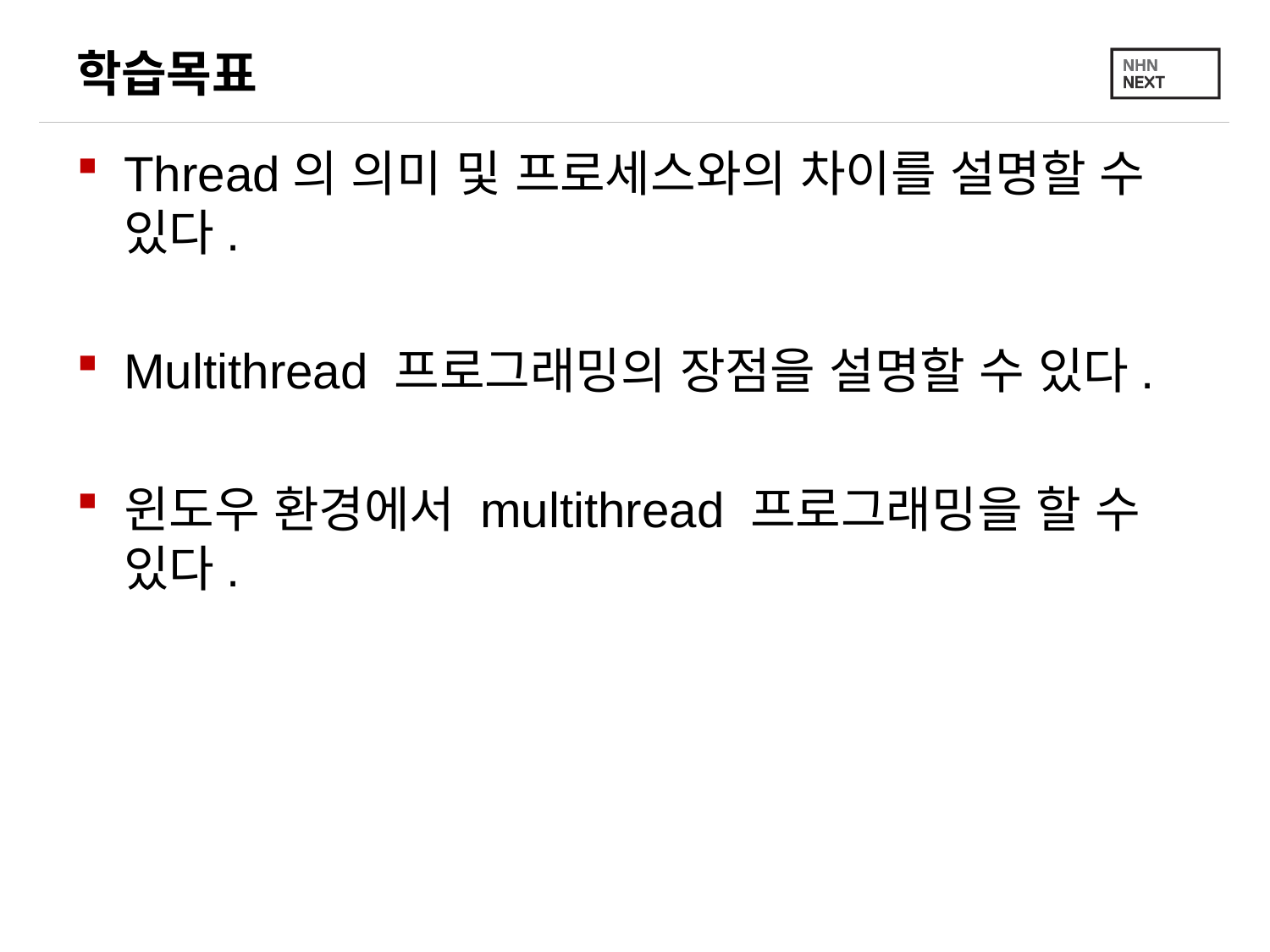

# 학습목표
Thread의 의미 및 프로세스와의 차이를 설명할 수 있다.

Multithread 프로그래밍의 장점을 설명할 수 있다.

윈도우 환경에서 multithread 프로그래밍을 할 수 있다.